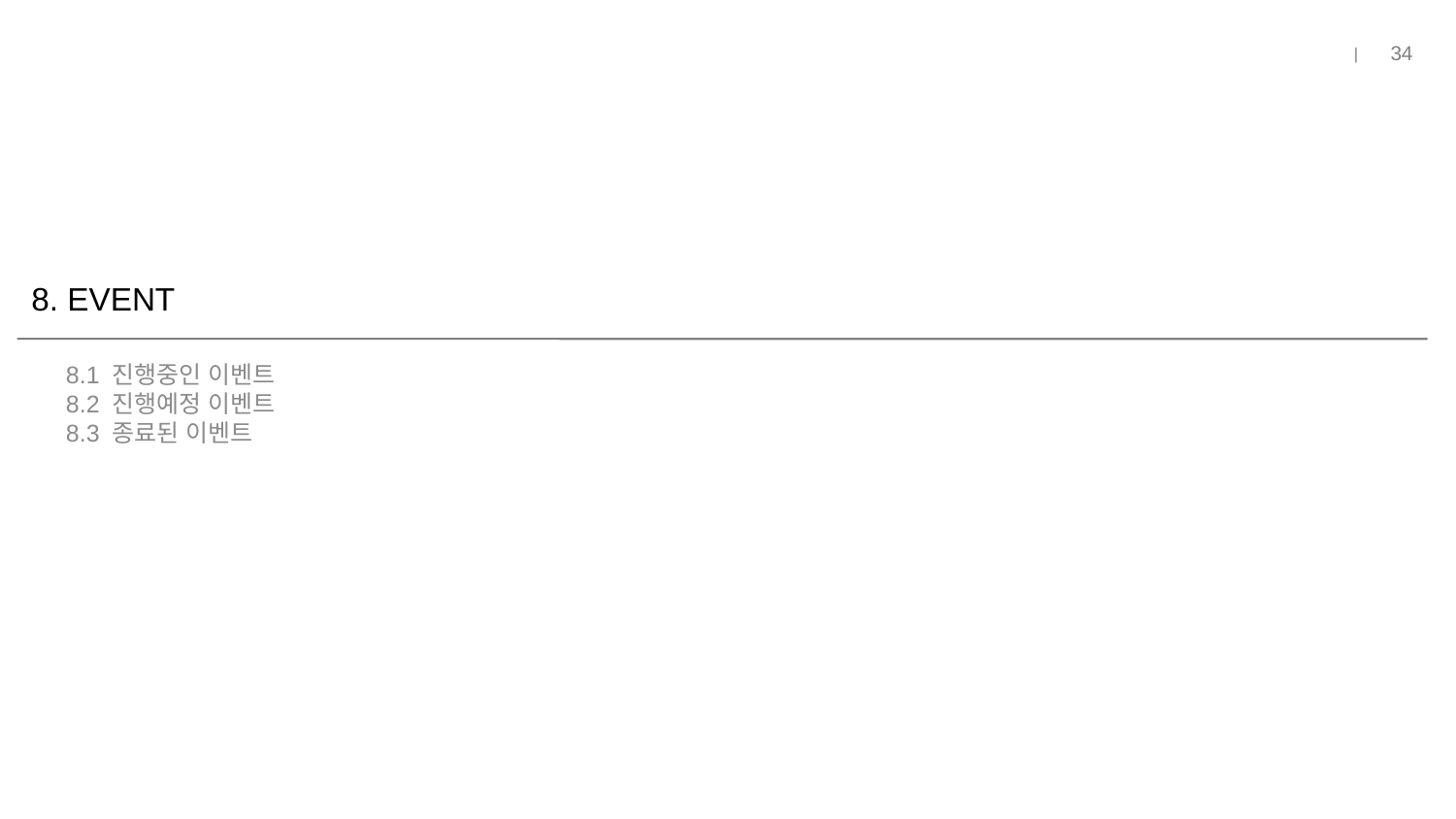

34

# 8. EVENT
8.1 진행중인 이벤트
8.2 진행예정 이벤트
8.3 종료된 이벤트